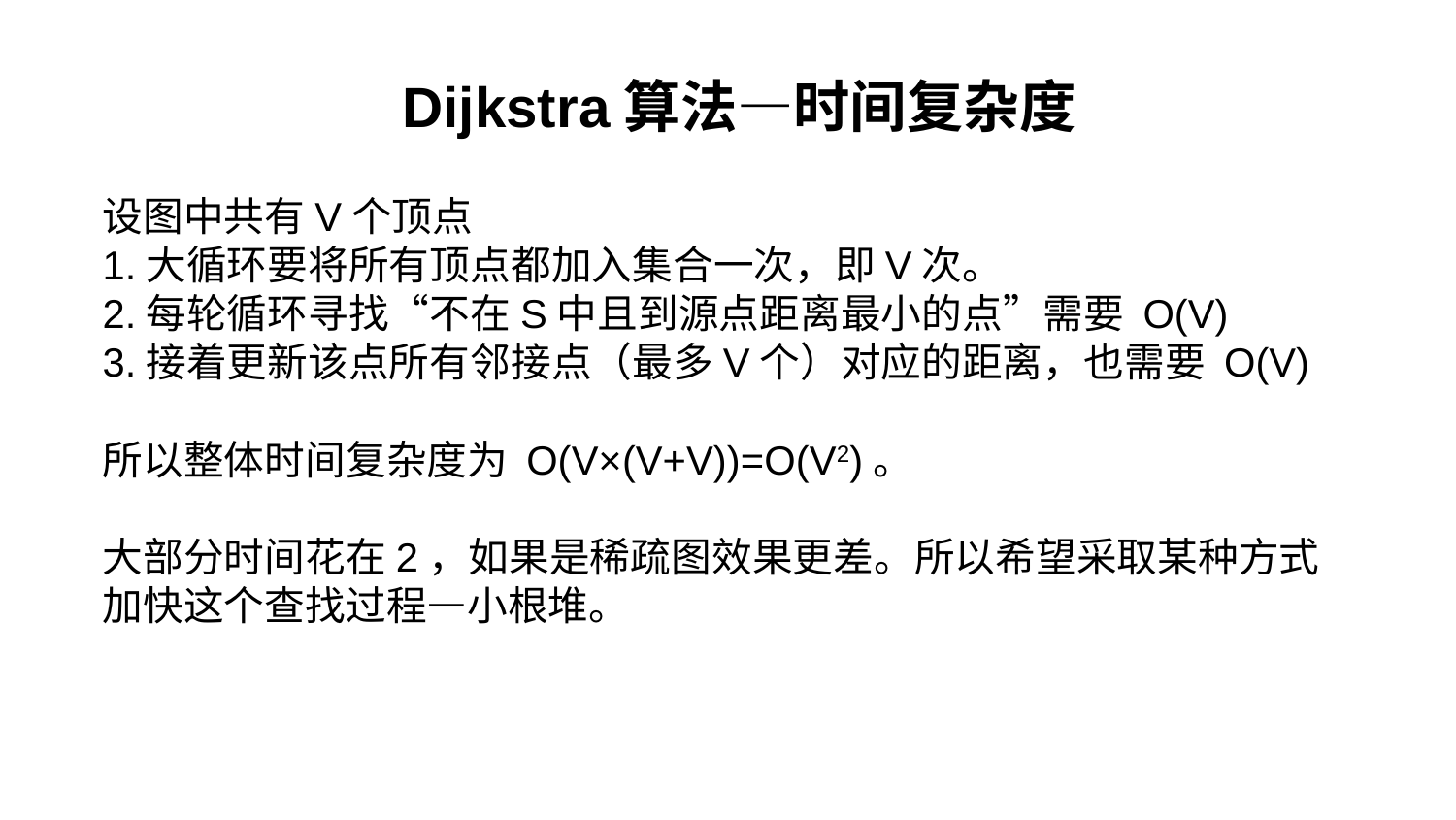

Dijkstra算法—时间复杂度
设图中共有V个顶点
1.大循环要将所有顶点都加入集合一次，即V次。
2.每轮循环寻找“不在S中且到源点距离最小的点”需要 O(V)
3.接着更新该点所有邻接点（最多V个）对应的距离，也需要 O(V)

所以整体时间复杂度为 O(V×(V+V))=O(V2)。

大部分时间花在2，如果是稀疏图效果更差。所以希望采取某种方式加快这个查找过程—小根堆。